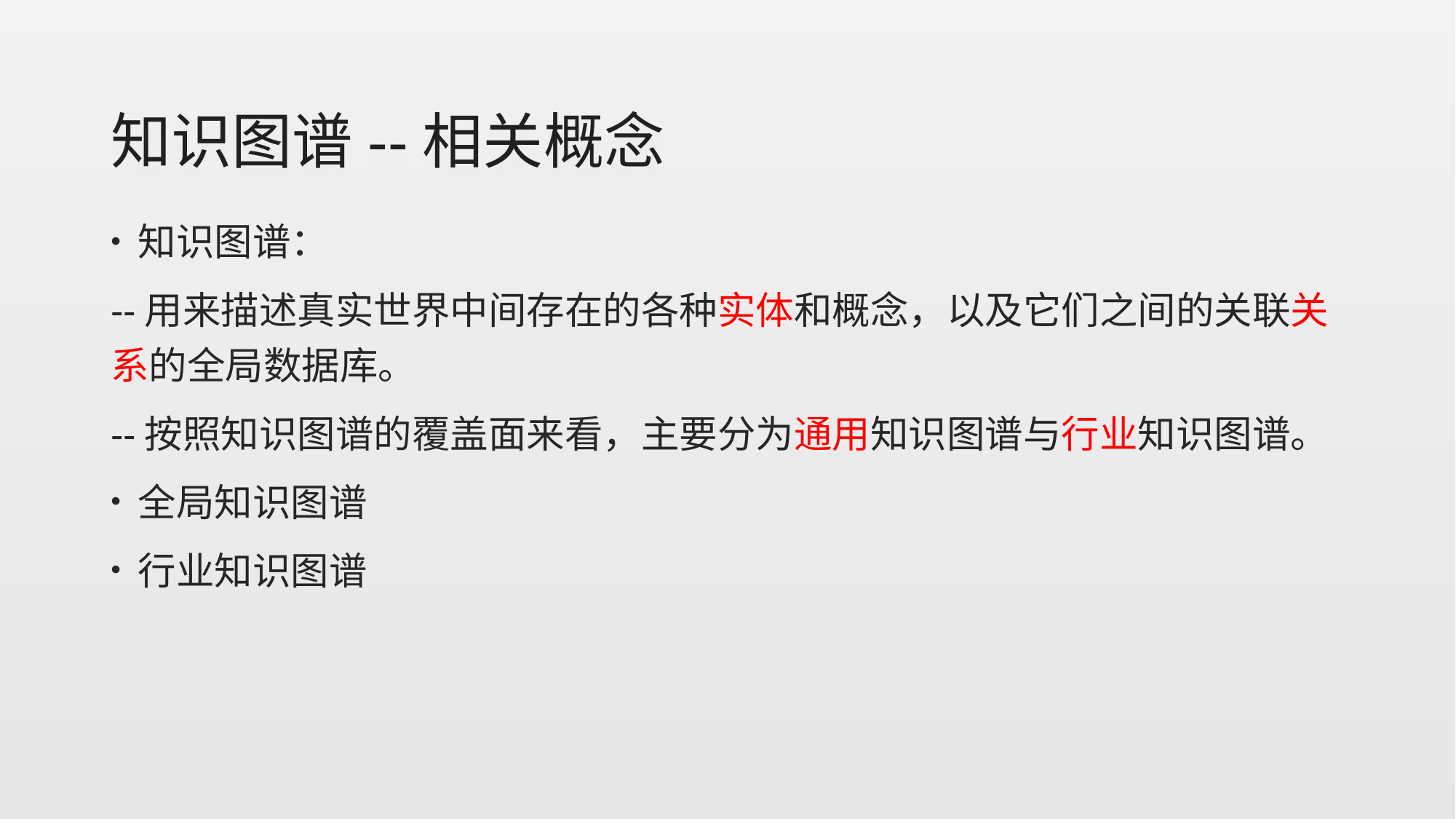

# 知识图谱--相关概念
知识图谱：
--用来描述真实世界中间存在的各种实体和概念，以及它们之间的关联关系的全局数据库。
--按照知识图谱的覆盖面来看，主要分为通用知识图谱与行业知识图谱。
全局知识图谱
行业知识图谱